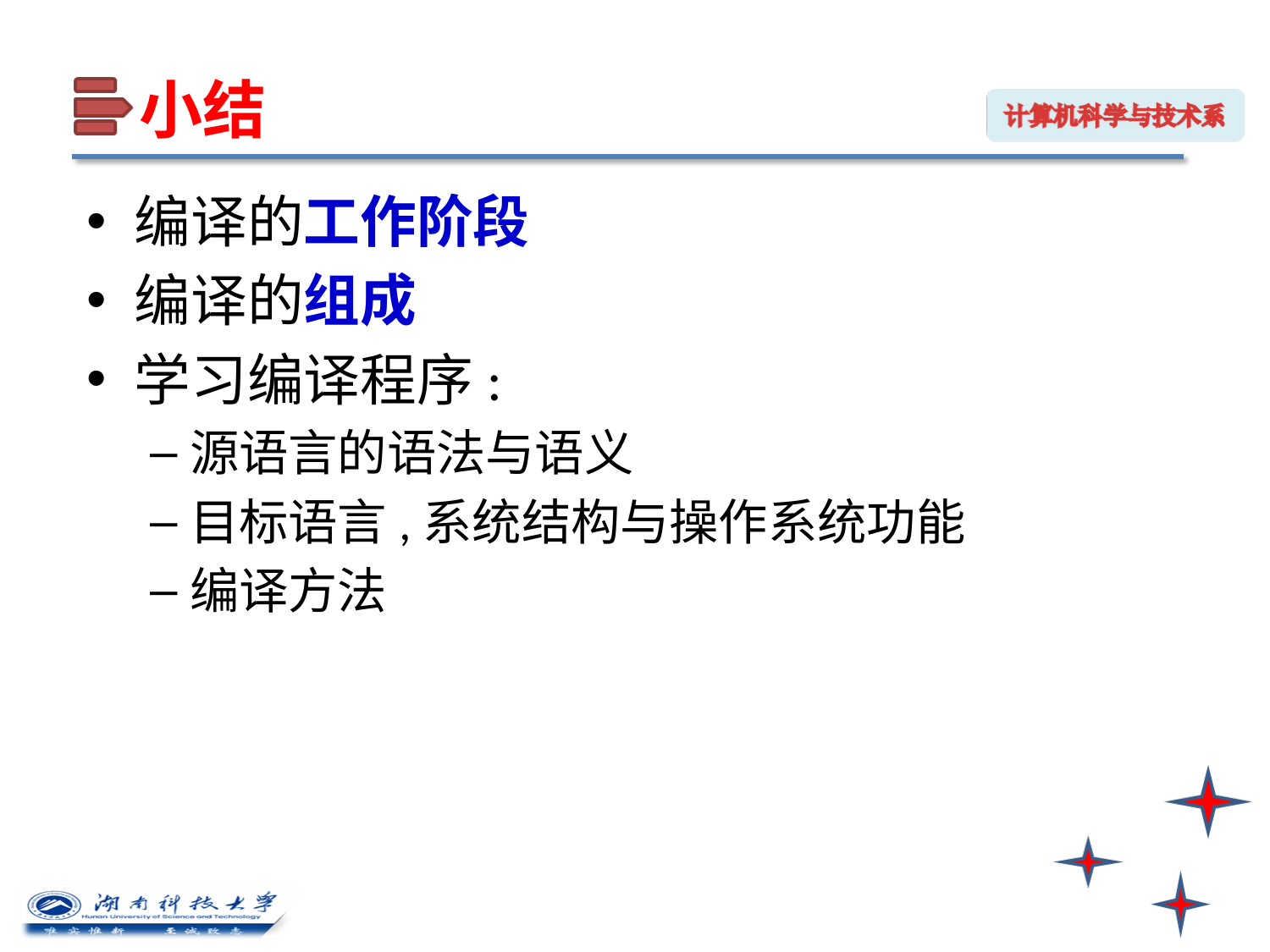

# 小结
编译的工作阶段
编译的组成
学习编译程序:
源语言的语法与语义
目标语言,系统结构与操作系统功能
编译方法